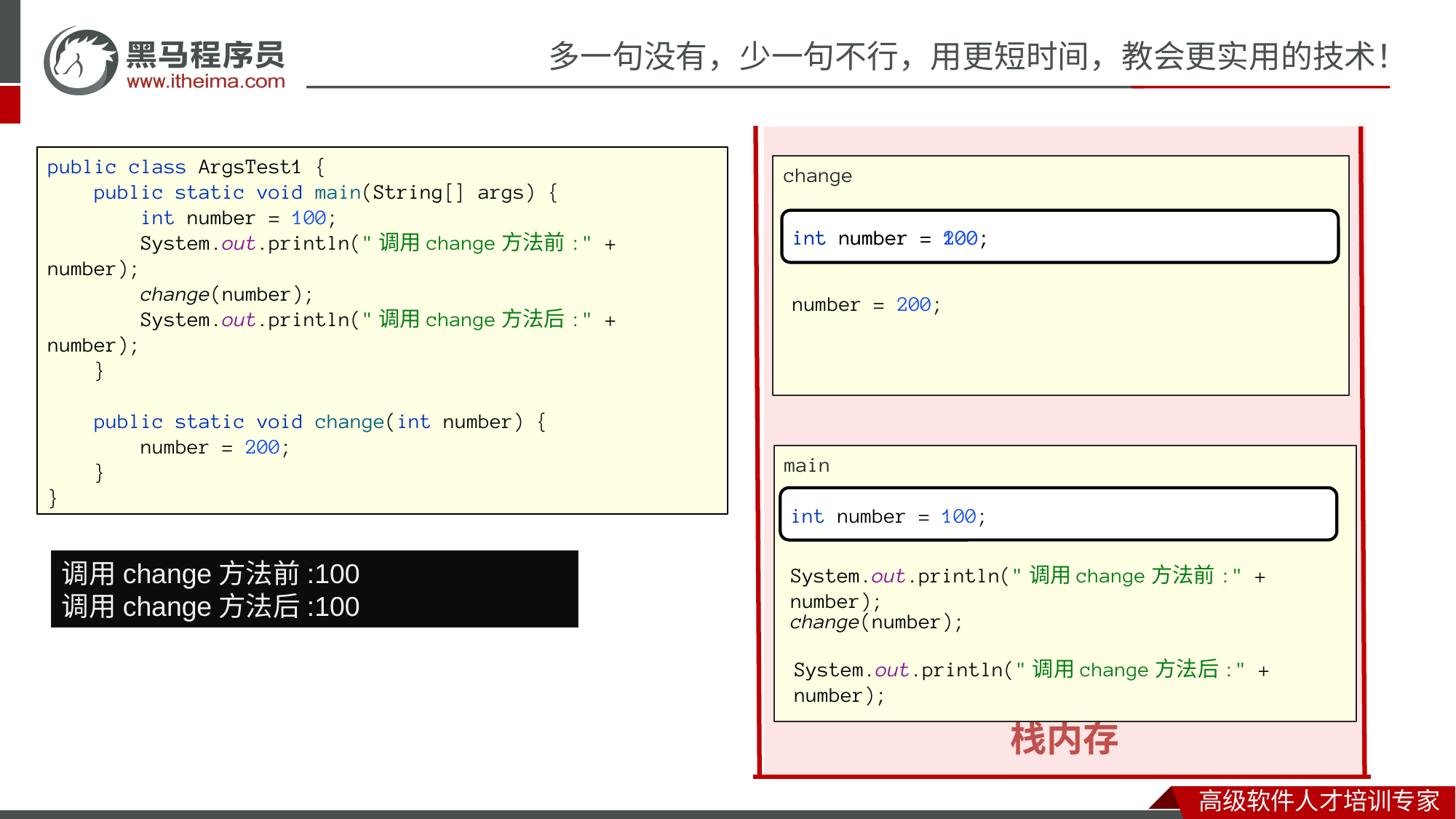

栈内存
public class ArgsTest1 {
    public static void main(String[] args) {
        int number = 100;
        System.out.println("调用change方法前:" + number);
        change(number);
        System.out.println("调用change方法后:" + number);
    }
    public static void change(int number) {
        number = 200;
    }
}
change

int number = 100;
int number = 200;
number = 200;
main

int number = 100;
调用change方法前:100
调用change方法前:100
调用change方法后:100
System.out.println("调用change方法前:" + number);
change(number);
System.out.println("调用change方法后:" + number);